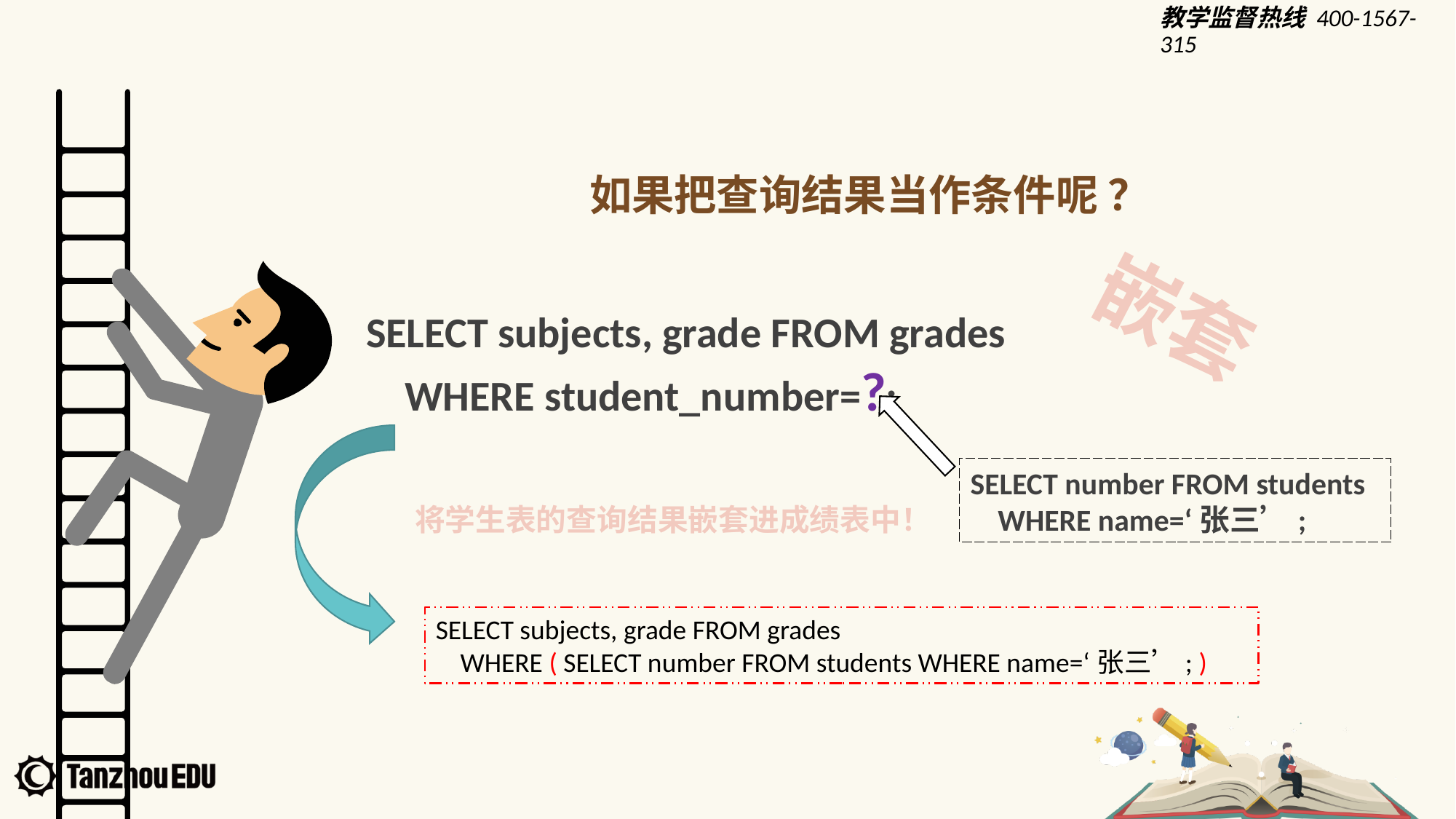

如果把查询结果当作条件呢 ？
嵌套
SELECT subjects, grade FROM grades
    WHERE student_number=?;

SELECT number FROM students
    WHERE name=‘张三’;

将学生表的查询结果嵌套进成绩表中！
SELECT subjects, grade FROM grades
    WHERE ( SELECT number FROM students WHERE name=‘张三’; )